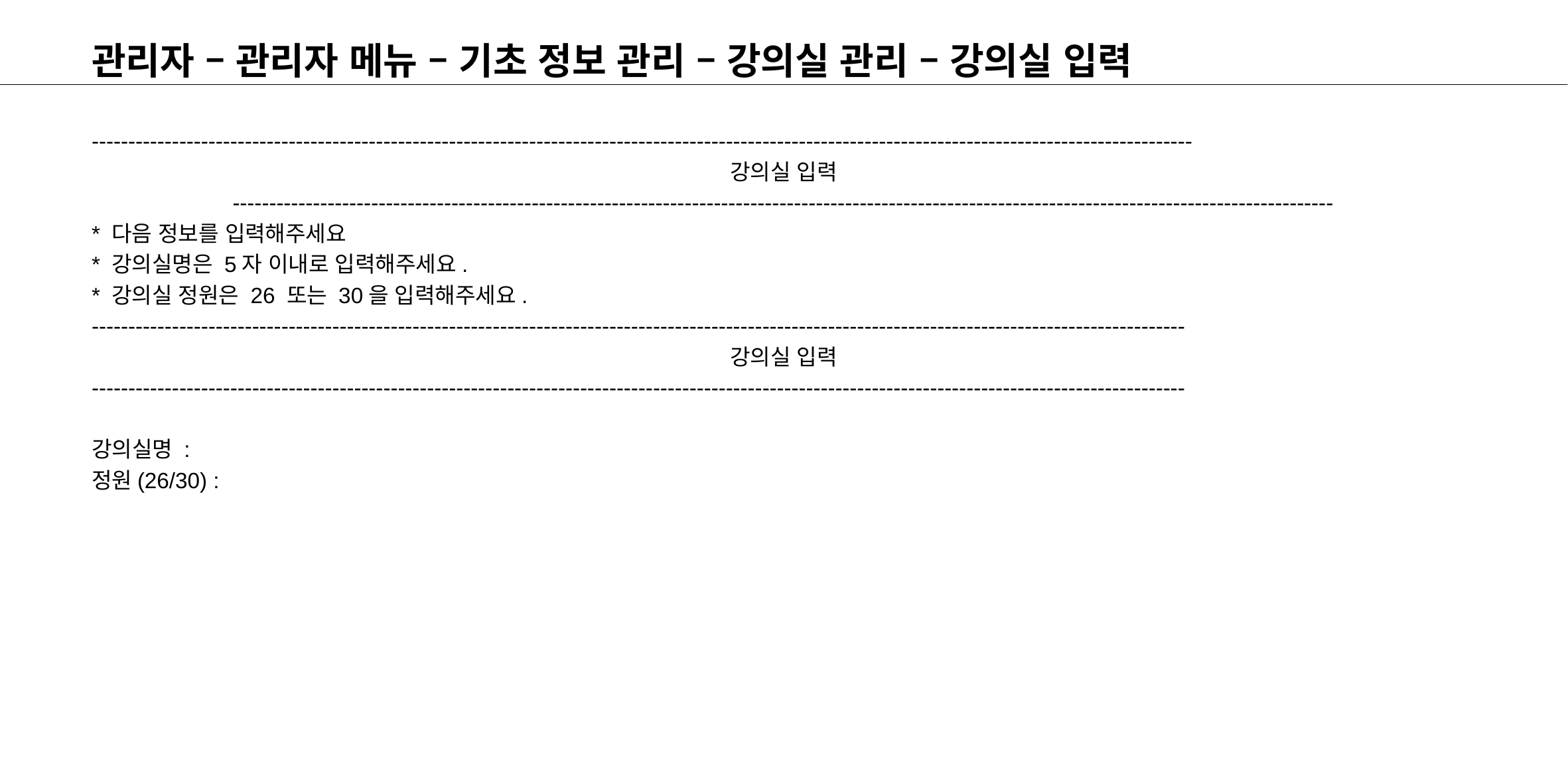

# 관리자 – 관리자 메뉴 – 기초 정보 관리 – 강의실 관리 – 강의실 입력
-------------------------------------------------------------------------------------------------------------------------------------------------------
강의실 입력
-------------------------------------------------------------------------------------------------------------------------------------------------------
* 다음 정보를 입력해주세요
* 강의실명은 5자 이내로 입력해주세요.
* 강의실 정원은 26 또는 30을 입력해주세요.
------------------------------------------------------------------------------------------------------------------------------------------------------
강의실 입력
------------------------------------------------------------------------------------------------------------------------------------------------------

강의실명 :
정원(26/30) :